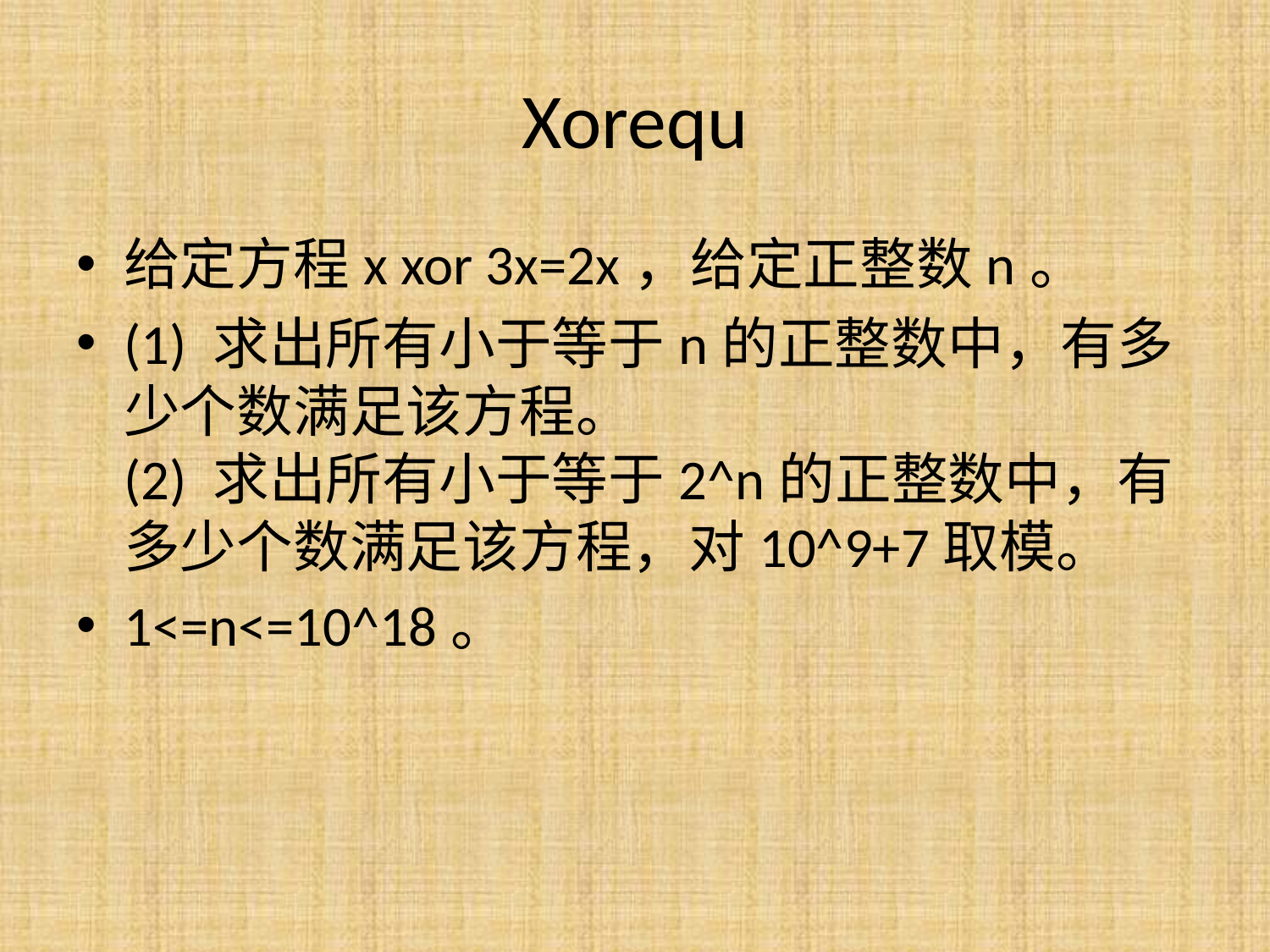

# Xorequ
给定方程x xor 3x=2x，给定正整数n。
(1) 求出所有小于等于n的正整数中，有多少个数满足该方程。
(2) 求出所有小于等于2^n的正整数中，有多少个数满足该方程，对10^9+7取模。
1<=n<=10^18。